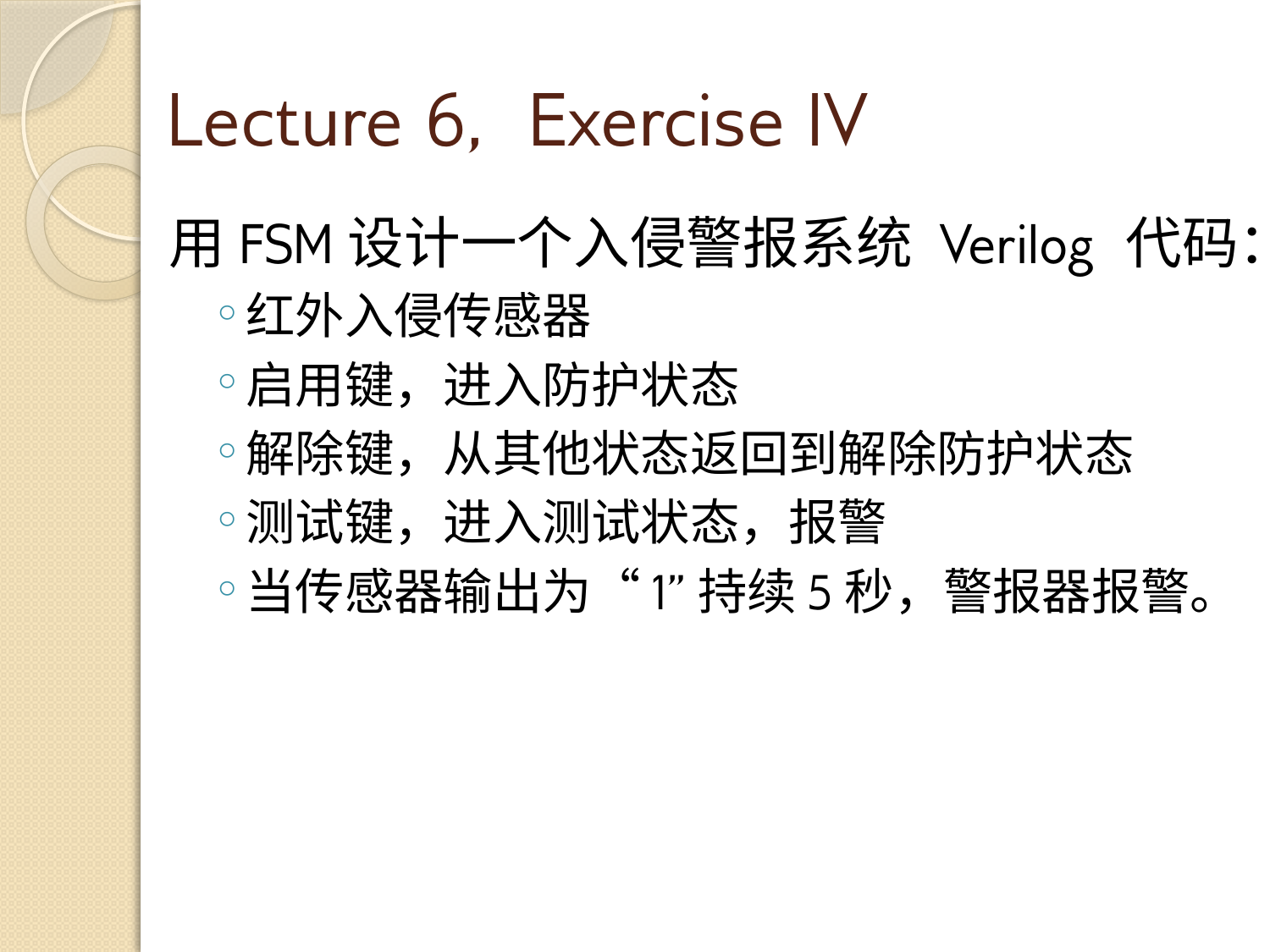

# Lecture 6,  Exercise IV
用FSM设计一个入侵警报系统 Verilog 代码：
红外入侵传感器
启用键，进入防护状态
解除键，从其他状态返回到解除防护状态
测试键，进入测试状态，报警
当传感器输出为“1”持续5秒，警报器报警。